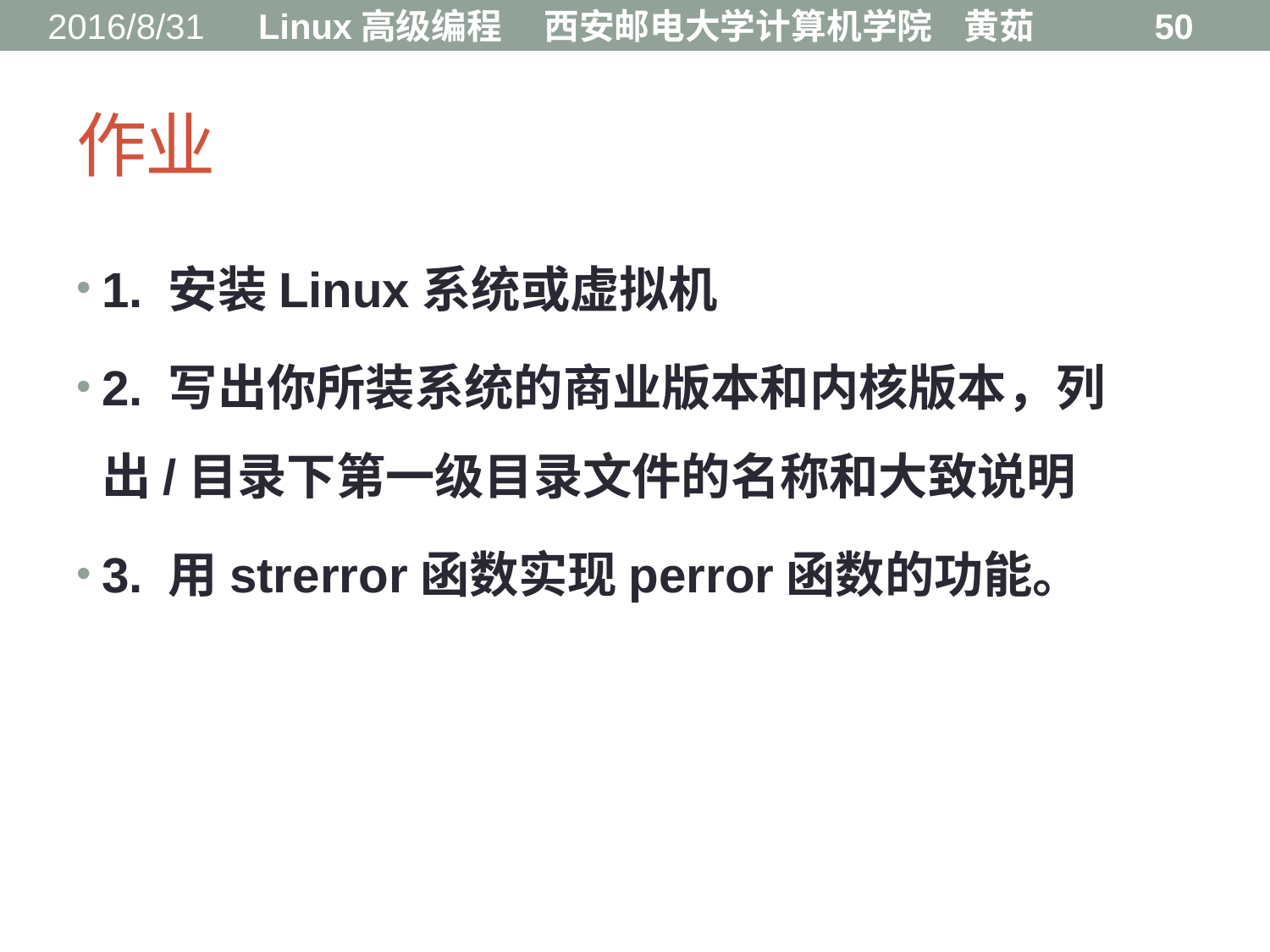

2016/8/31
Linux高级编程    西安邮电大学计算机学院   黄茹
50
# 作业
1. 安装Linux系统或虚拟机
2. 写出你所装系统的商业版本和内核版本，列出/目录下第一级目录文件的名称和大致说明
3. 用strerror函数实现perror函数的功能。